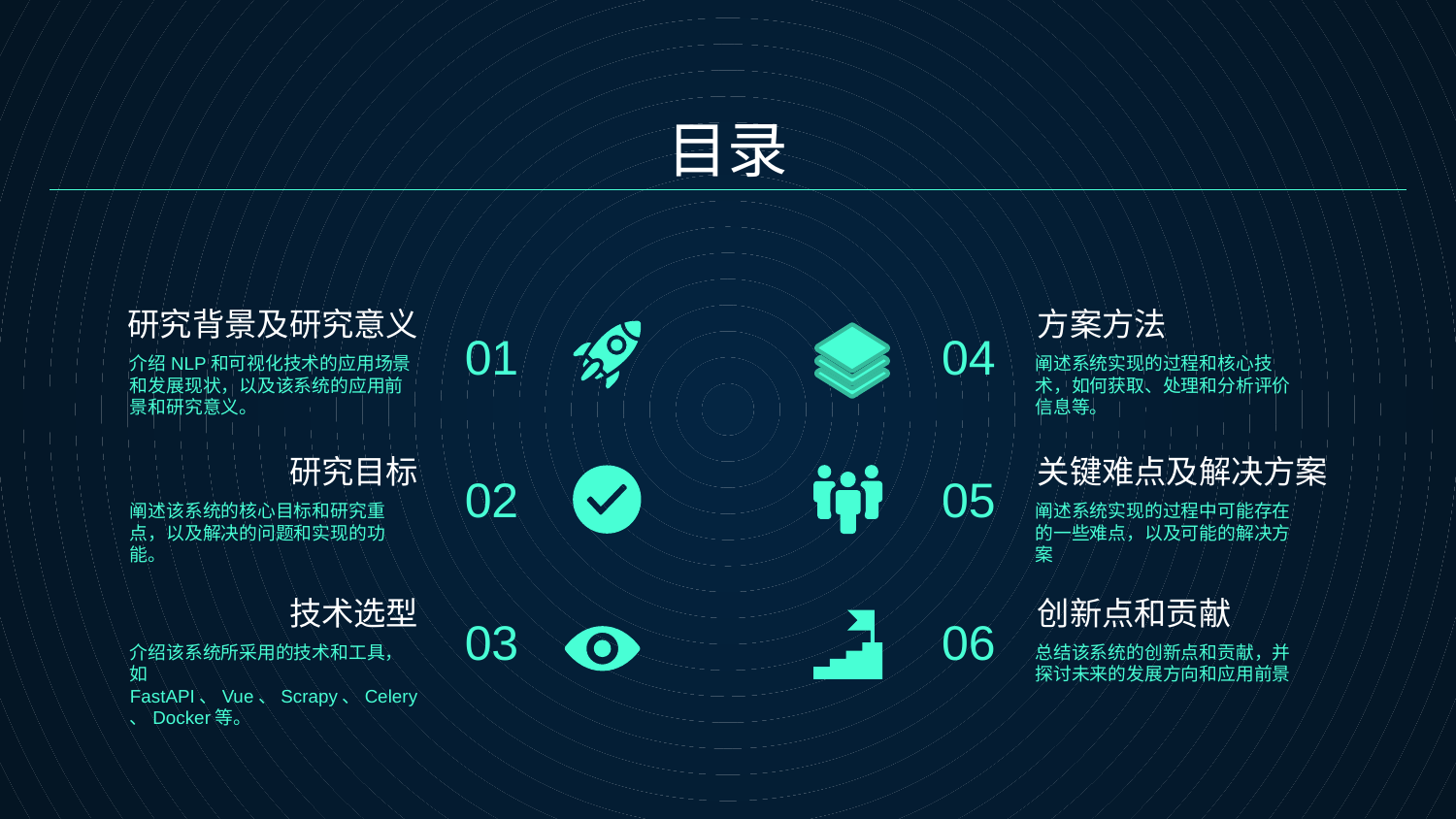

# 目录
01
04

研究背景及研究意义
方案方法
介绍NLP和可视化技术的应用场景和发展现状，以及该系统的应用前景和研究意义。
阐述系统实现的过程和核心技术，如何获取、处理和分析评价信息等。

02
05

研究目标
关键难点及解决方案
阐述该系统的核心目标和研究重点，以及解决的问题和实现的功能。
阐述系统实现的过程中可能存在的一些难点，以及可能的解决方案
03
06

技术选型
创新点和贡献

介绍该系统所采用的技术和工具，如FastAPI、Vue、Scrapy、Celery、Docker等。
总结该系统的创新点和贡献，并探讨未来的发展方向和应用前景